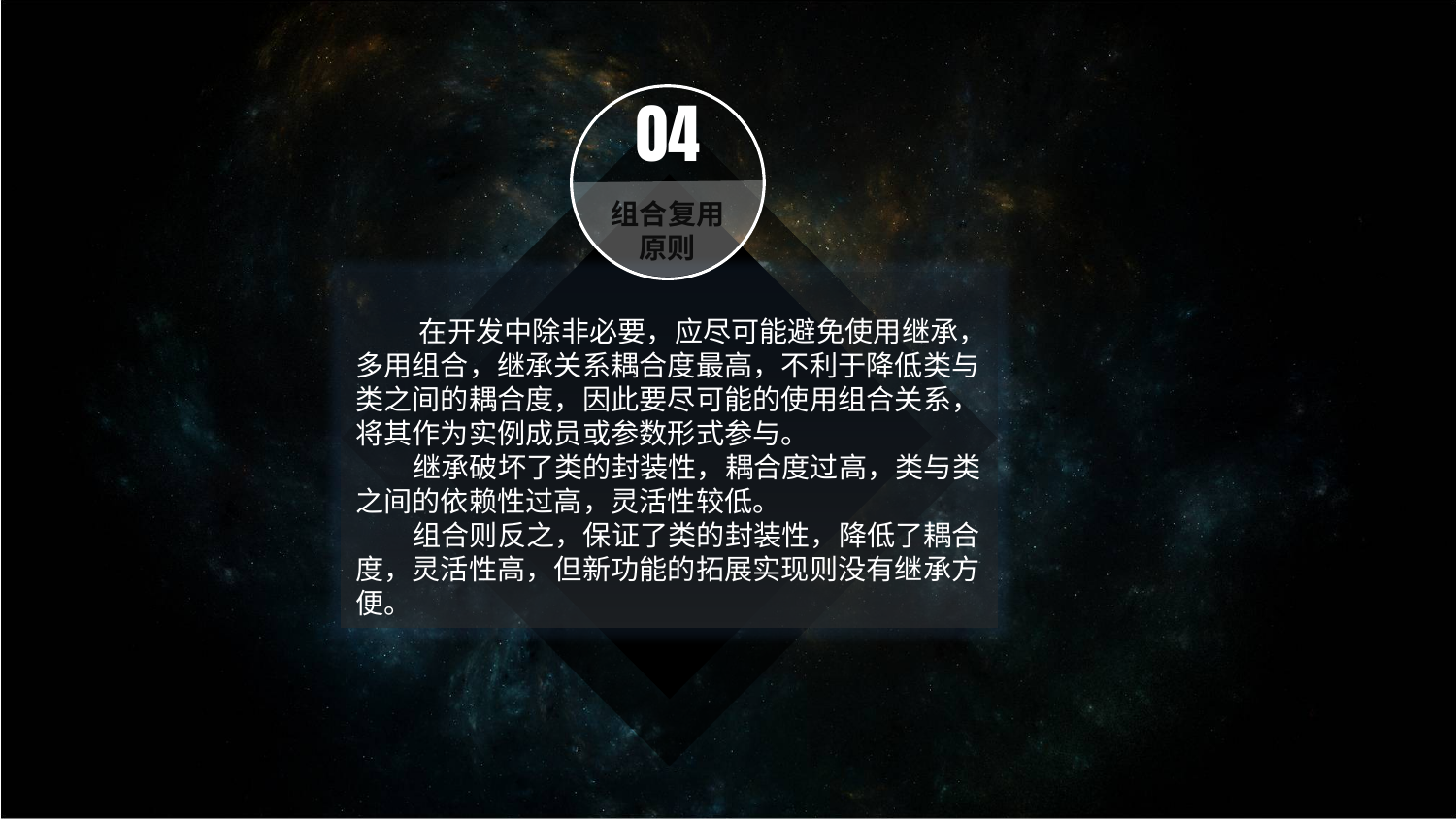

04

组合复用原则

         在开发中除非必要，应尽可能避免使用继承，多用组合，继承关系耦合度最高，不利于降低类与类之间的耦合度，因此要尽可能的使用组合关系，将其作为实例成员或参数形式参与。
        继承破坏了类的封装性，耦合度过高，类与类之间的依赖性过高，灵活性较低。
        组合则反之，保证了类的封装性，降低了耦合度，灵活性高，但新功能的拓展实现则没有继承方便。